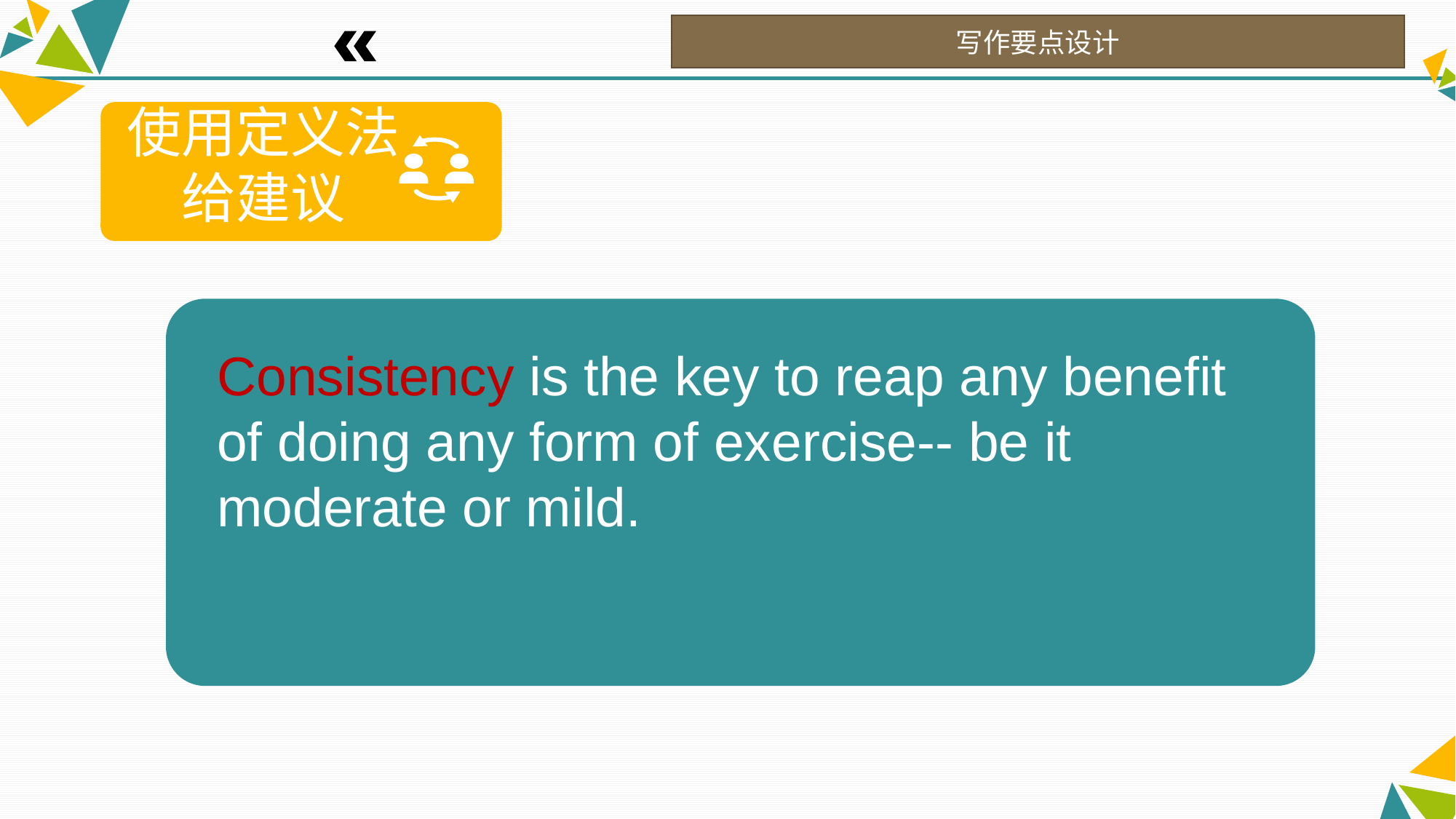

写作要点设计

使用定义法给建议

Consistency is the key to reap any benefit of doing any form of exercise-- be it moderate or mild.